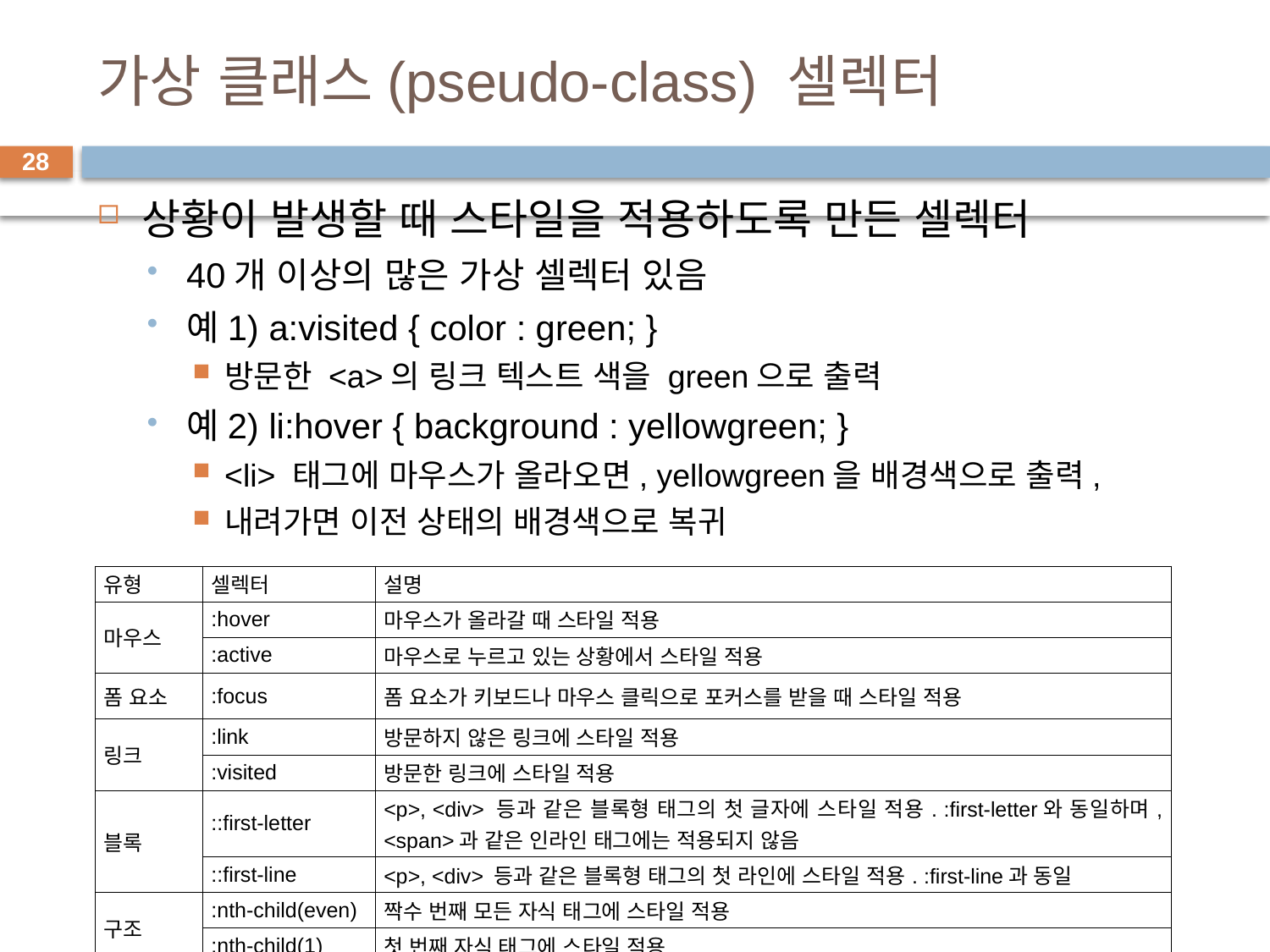

# 가상 클래스(pseudo-class) 셀렉터
28
상황이 발생할 때 스타일을 적용하도록 만든 셀렉터
40개 이상의 많은 가상 셀렉터 있음
예1) a:visited { color : green; }
방문한 <a>의 링크 텍스트 색을 green으로 출력
예2) li:hover { background : yellowgreen; }
<li> 태그에 마우스가 올라오면, yellowgreen을 배경색으로 출력,
내려가면 이전 상태의 배경색으로 복귀

| 유형 | 셀렉터 | 설명 |
| --- | --- | --- |
| 마우스 | :hover | 마우스가 올라갈 때 스타일 적용 |
|  | :active | 마우스로 누르고 있는 상황에서 스타일 적용 |
| 폼 요소 | :focus | 폼 요소가 키보드나 마우스 클릭으로 포커스를 받을 때 스타일 적용 |
| 링크 | :link | 방문하지 않은 링크에 스타일 적용 |
|  | :visited | 방문한 링크에 스타일 적용 |
| 블록 | ::first-letter | <p>, <div> 등과 같은 블록형 태그의 첫 글자에 스타일 적용. :first-letter와 동일하며, <span>과 같은 인라인 태그에는 적용되지 않음 |
|  | ::first-line | <p>, <div> 등과 같은 블록형 태그의 첫 라인에 스타일 적용. :first-line과 동일 |
| 구조 | :nth-child(even) | 짝수 번째 모든 자식 태그에 스타일 적용 |
|  | :nth-child(1) | 첫 번째 자식 태그에 스타일 적용 |